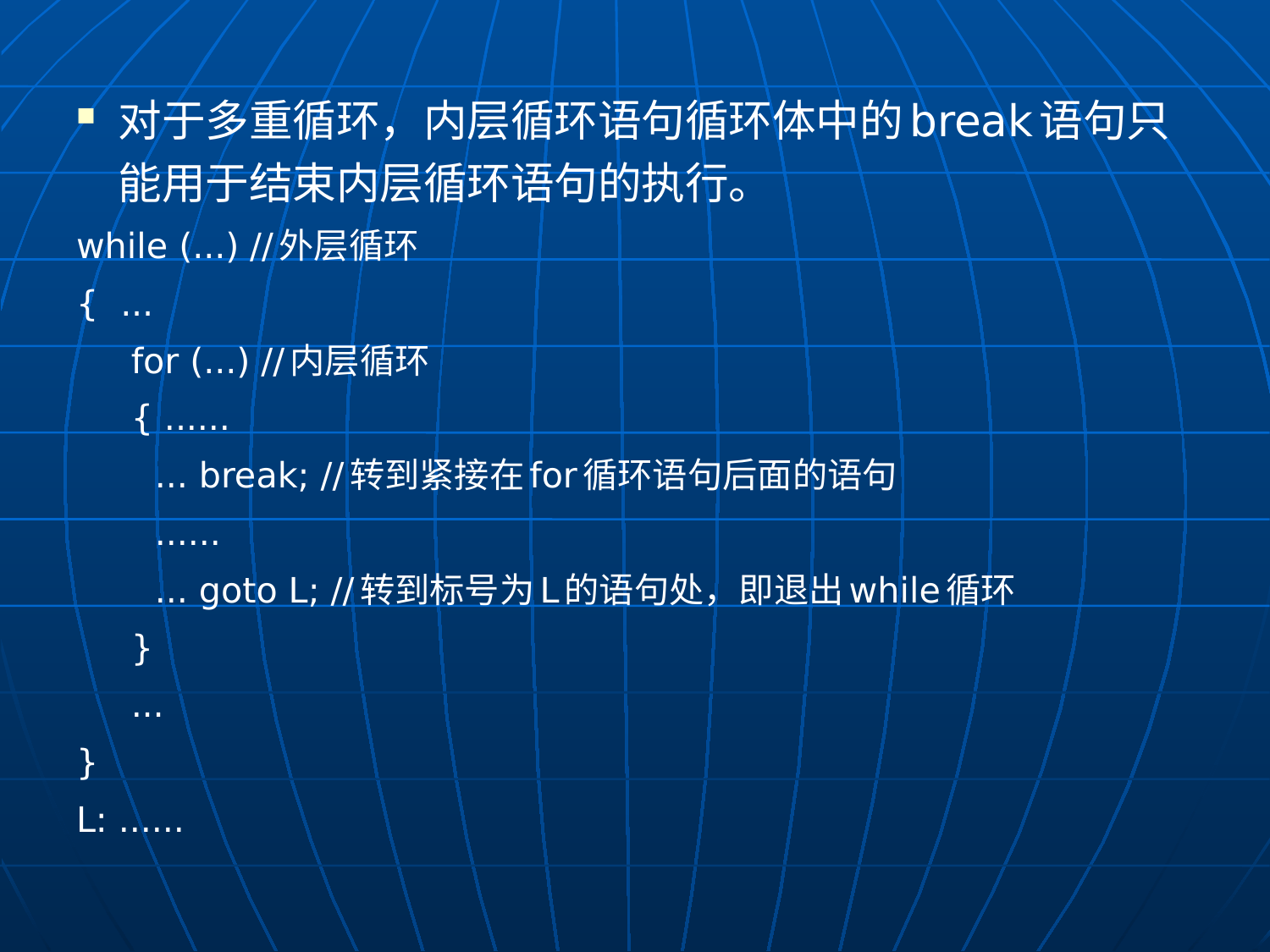

对于多重循环，内层循环语句循环体中的break语句只能用于结束内层循环语句的执行。
while (...) //外层循环
{  ...
for (...) //内层循环
{ ......
	... break; //转到紧接在for循环语句后面的语句
	......
	... goto L; //转到标号为L的语句处，即退出while循环
}
...
}
L: ......